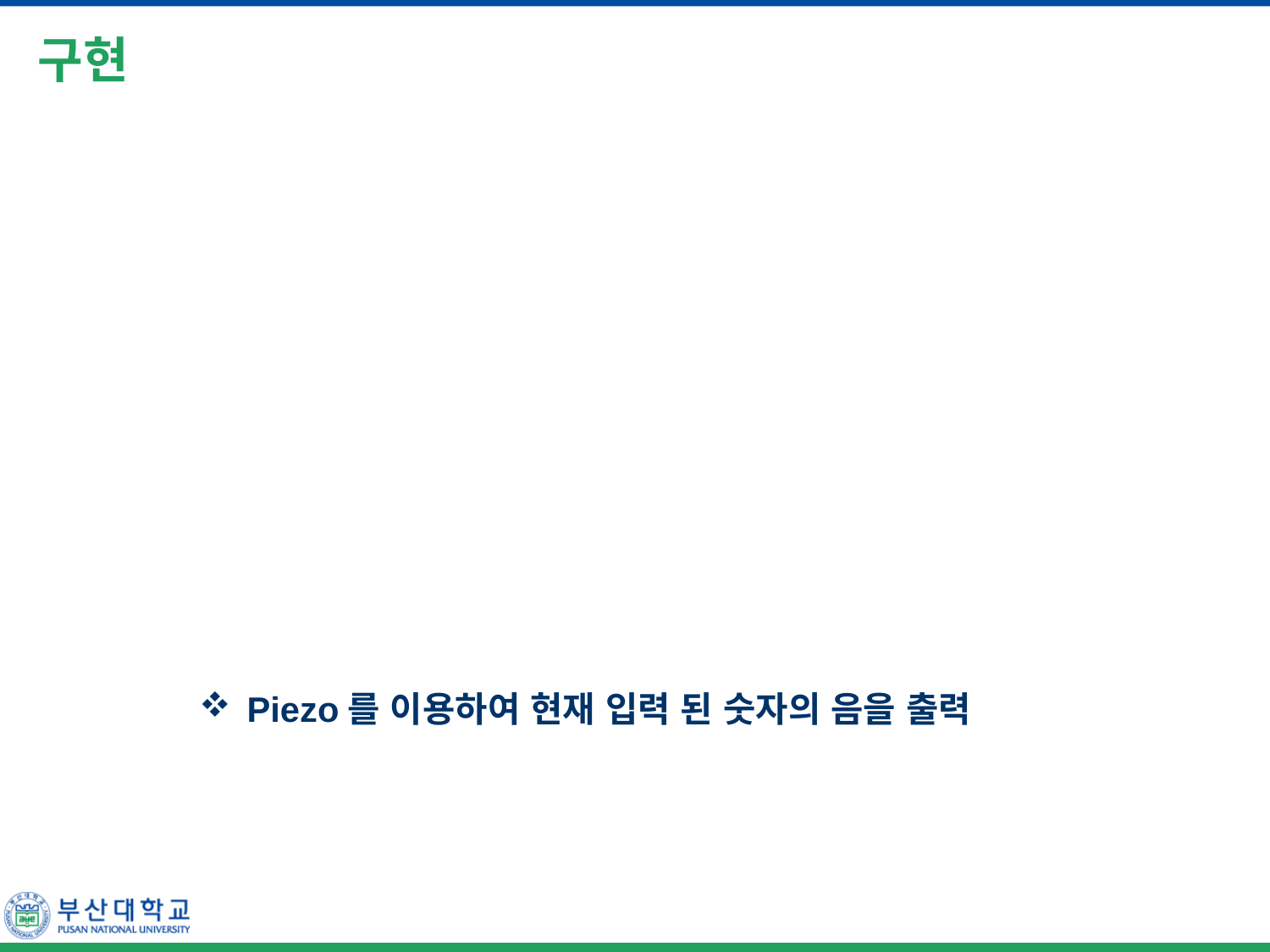

# 구현

Piezo를 이용하여 현재 입력 된 숫자의 음을 출력